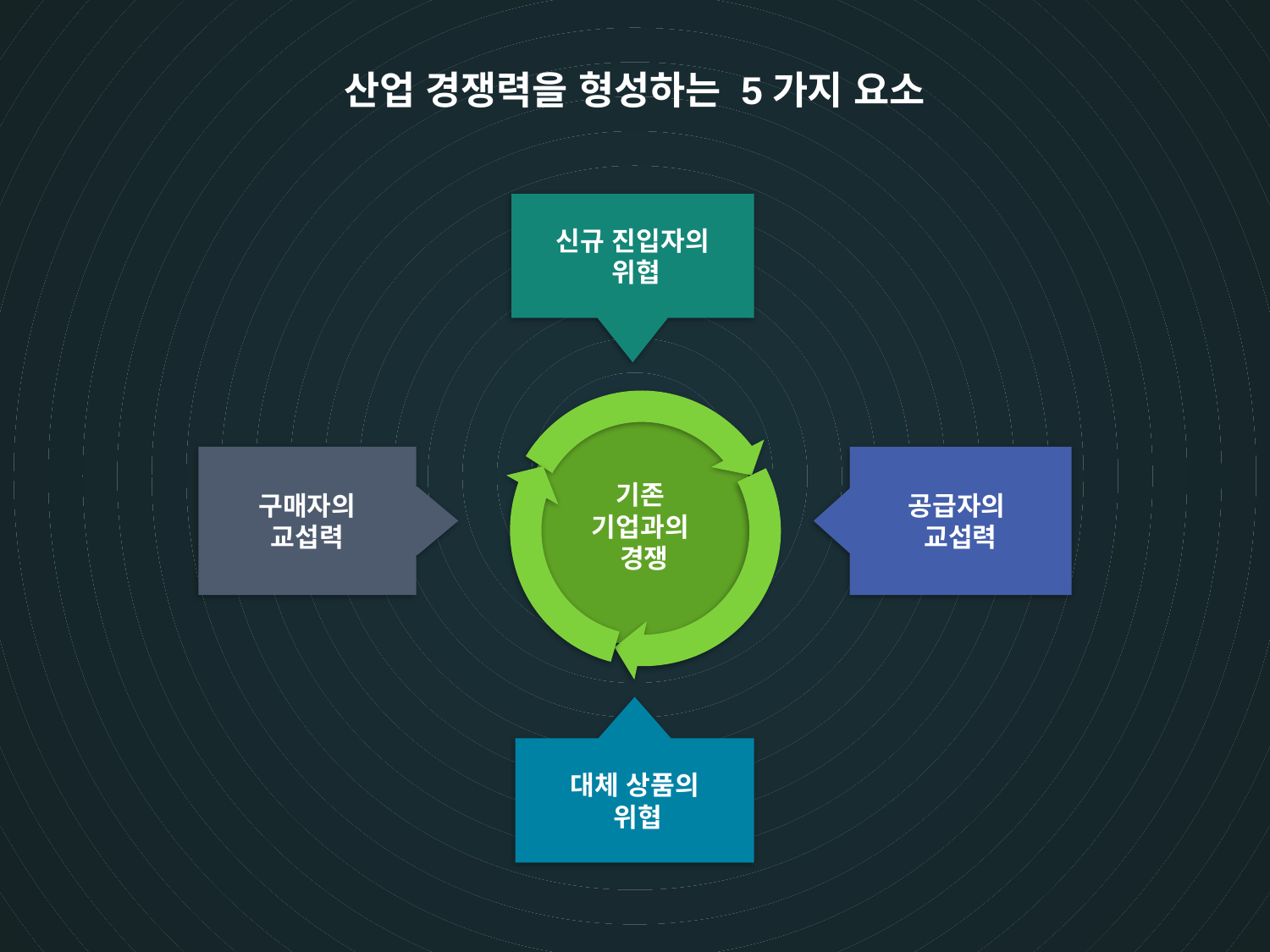

산업 경쟁력을 형성하는 5가지 요소
신규 진입자의
 위협

기존
기업과의
 경쟁
구매자의
교섭력
공급자의
교섭력
대체 상품의
 위협